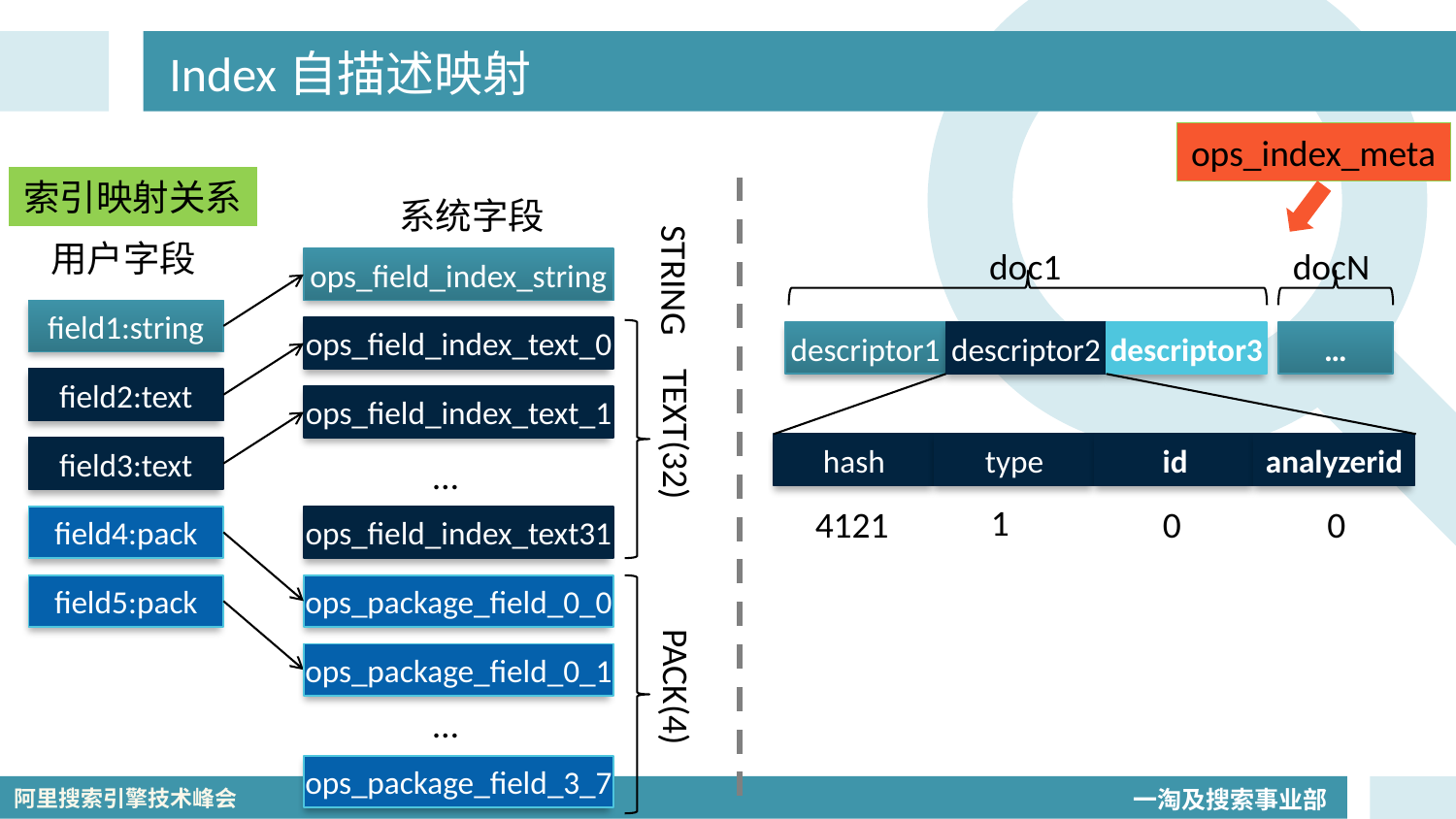

# Index自描述映射

ops_index_meta
索引映射关系
系统字段

用户字段

doc1
docN
ops_field_index_string
STRING
field1:string
ops_field_index_text_0

descriptor1
descriptor2
descriptor3
…
field2:text
ops_field_index_text_1
TEXT(32)
hash
type
id
analyzerid
field3:text
…
1
4121
0
0
field4:pack
ops_field_index_text31
field5:pack
ops_package_field_0_0

ops_package_field_0_1
PACK(4)
…
ops_package_field_3_7